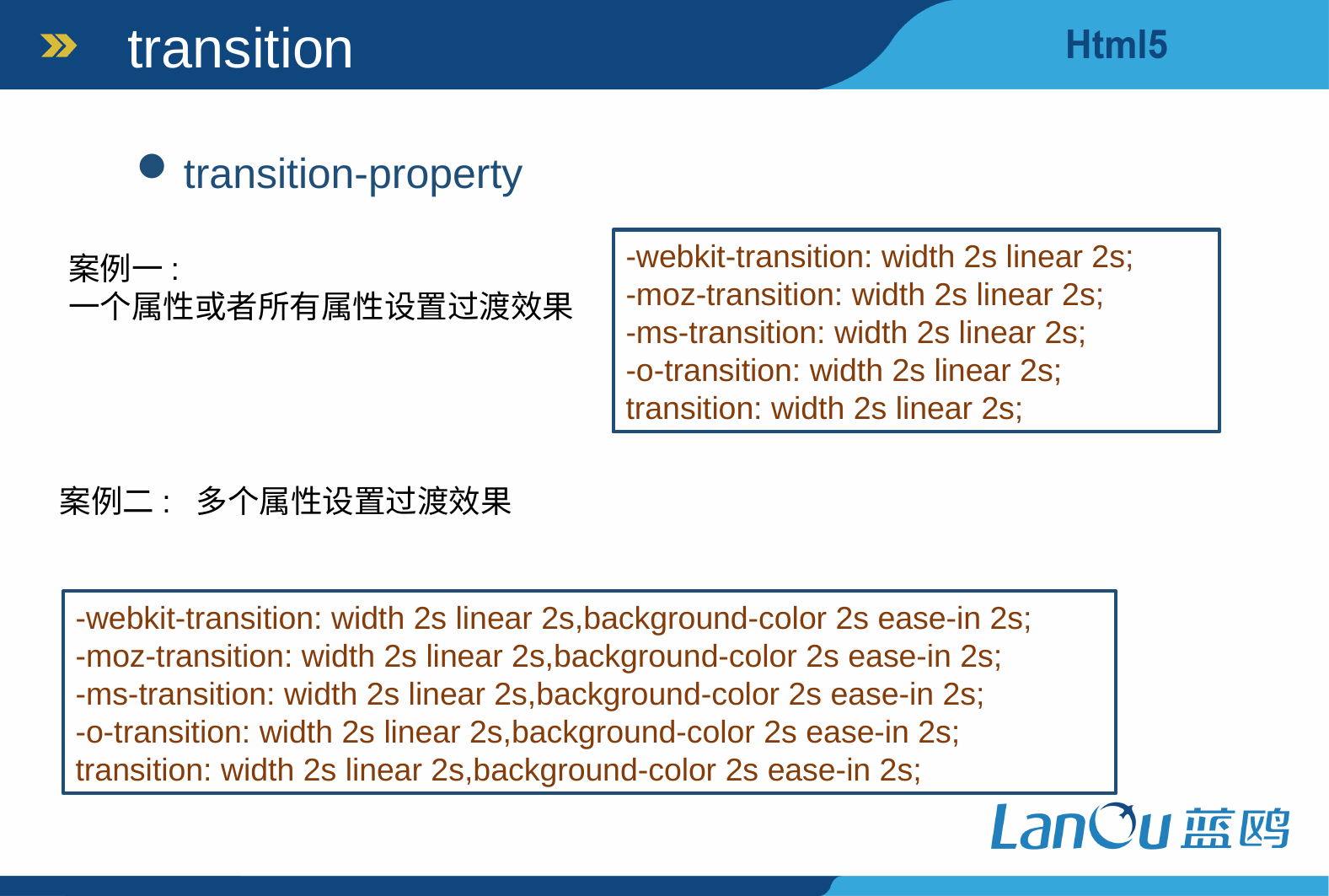

transition
transition-property

-webkit-transition: width 2s linear 2s;
-moz-transition: width 2s linear 2s;
-ms-transition: width 2s linear 2s;
-o-transition: width 2s linear 2s;
transition: width 2s linear 2s;
案例一:
一个属性或者所有属性设置过渡效果
案例二:  多个属性设置过渡效果
-webkit-transition: width 2s linear 2s,background-color 2s ease-in 2s;
-moz-transition: width 2s linear 2s,background-color 2s ease-in 2s;
-ms-transition: width 2s linear 2s,background-color 2s ease-in 2s;
-o-transition: width 2s linear 2s,background-color 2s ease-in 2s;
transition: width 2s linear 2s,background-color 2s ease-in 2s;